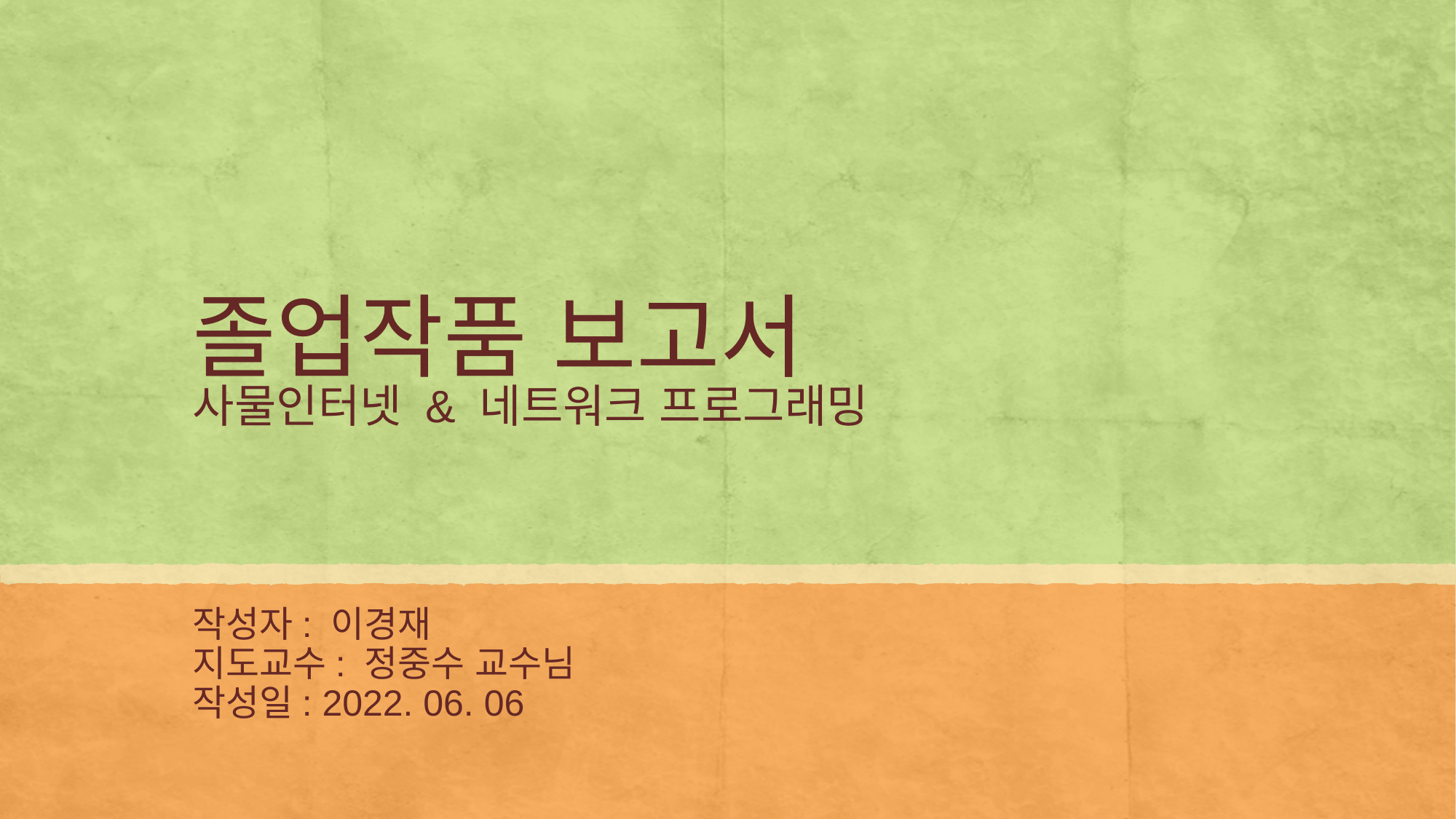

# 졸업작품 보고서 사물인터넷 & 네트워크 프로그래밍
작성자: 이경재
지도교수: 정중수 교수님
작성일: 2022. 06. 06